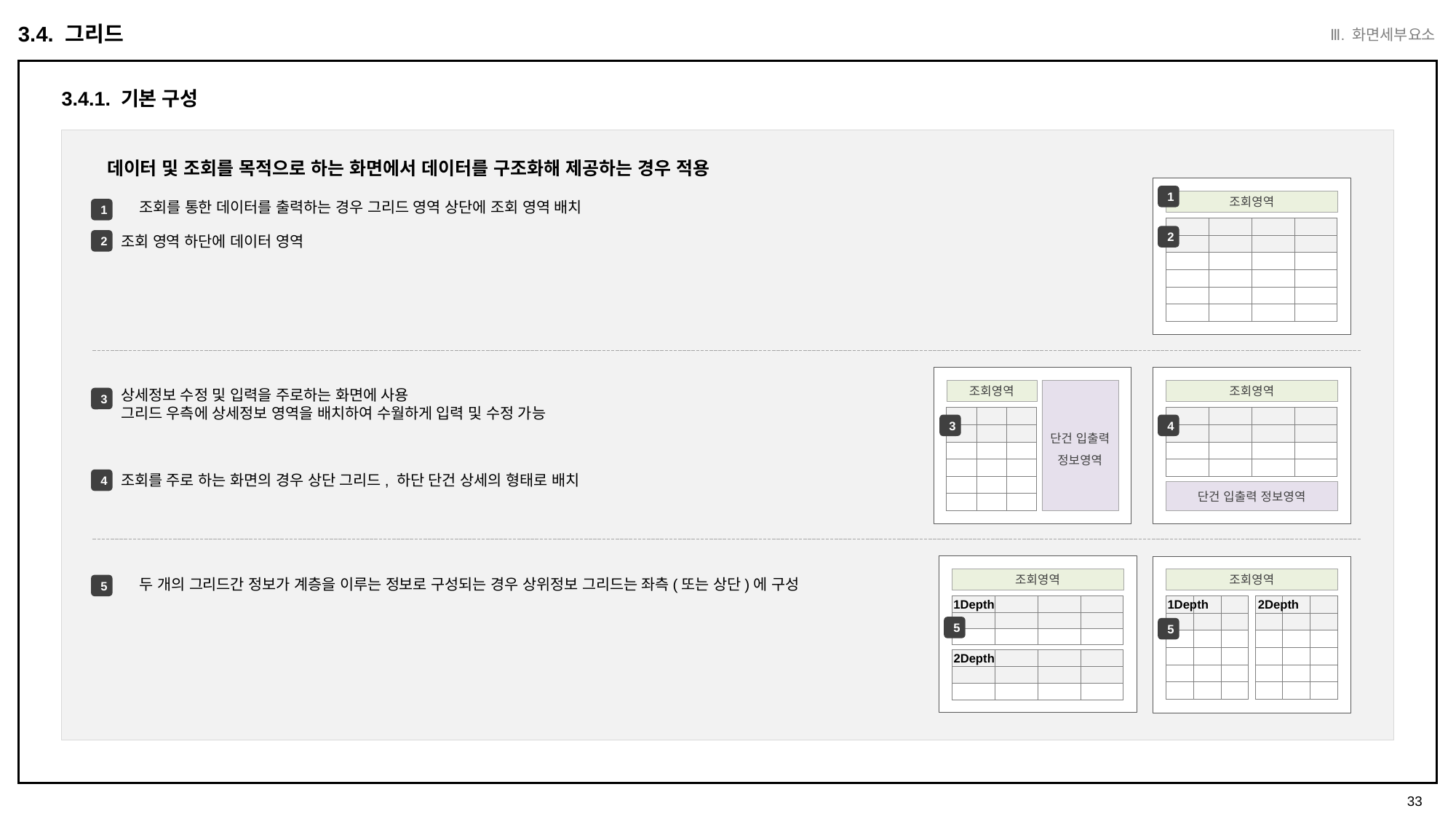

Ⅲ. 화면세부요소
3.4. 그리드
3.4.1. 기본 구성

데이터 및 조회를 목적으로 하는 화면에서 데이터를 구조화해 제공하는 경우 적용

1
조회영역
조회를 통한 데이터를 출력하는 경우 그리드 영역 상단에 조회 영역 배치
1
|  |  |  |  |
| --- | --- | --- | --- |
|  |  |  |  |
|  |  |  |  |
|  |  |  |  |
|  |  |  |  |
|  |  |  |  |
2
조회 영역 하단에 데이터 영역
2

조회영역
단건 입출력
정보영역
조회영역
상세정보 수정 및 입력을 주로하는 화면에 사용
그리드 우측에 상세정보 영역을 배치하여 수월하게 입력 및 수정 가능
3
|  |  |  |
| --- | --- | --- |
|  |  |  |
|  |  |  |
|  |  |  |
|  |  |  |
|  |  |  |
|  |  |  |  |
| --- | --- | --- | --- |
|  |  |  |  |
|  |  |  |  |
|  |  |  |  |
3
4
조회를 주로 하는 화면의 경우 상단 그리드, 하단 단건 상세의 형태로 배치
4
단건 입출력 정보영역

조회영역
조회영역
두 개의 그리드간 정보가 계층을 이루는 정보로 구성되는 경우 상위정보 그리드는 좌측(또는 상단)에 구성
5
1Depth
1Depth
2Depth
|  |  |  |  |
| --- | --- | --- | --- |
|  |  |  |  |
|  |  |  |  |
|  |  |  |
| --- | --- | --- |
|  |  |  |
|  |  |  |
|  |  |  |
|  |  |  |
|  |  |  |
|  |  |  |
| --- | --- | --- |
|  |  |  |
|  |  |  |
|  |  |  |
|  |  |  |
|  |  |  |
5
5
2Depth
|  |  |  |  |
| --- | --- | --- | --- |
|  |  |  |  |
|  |  |  |  |